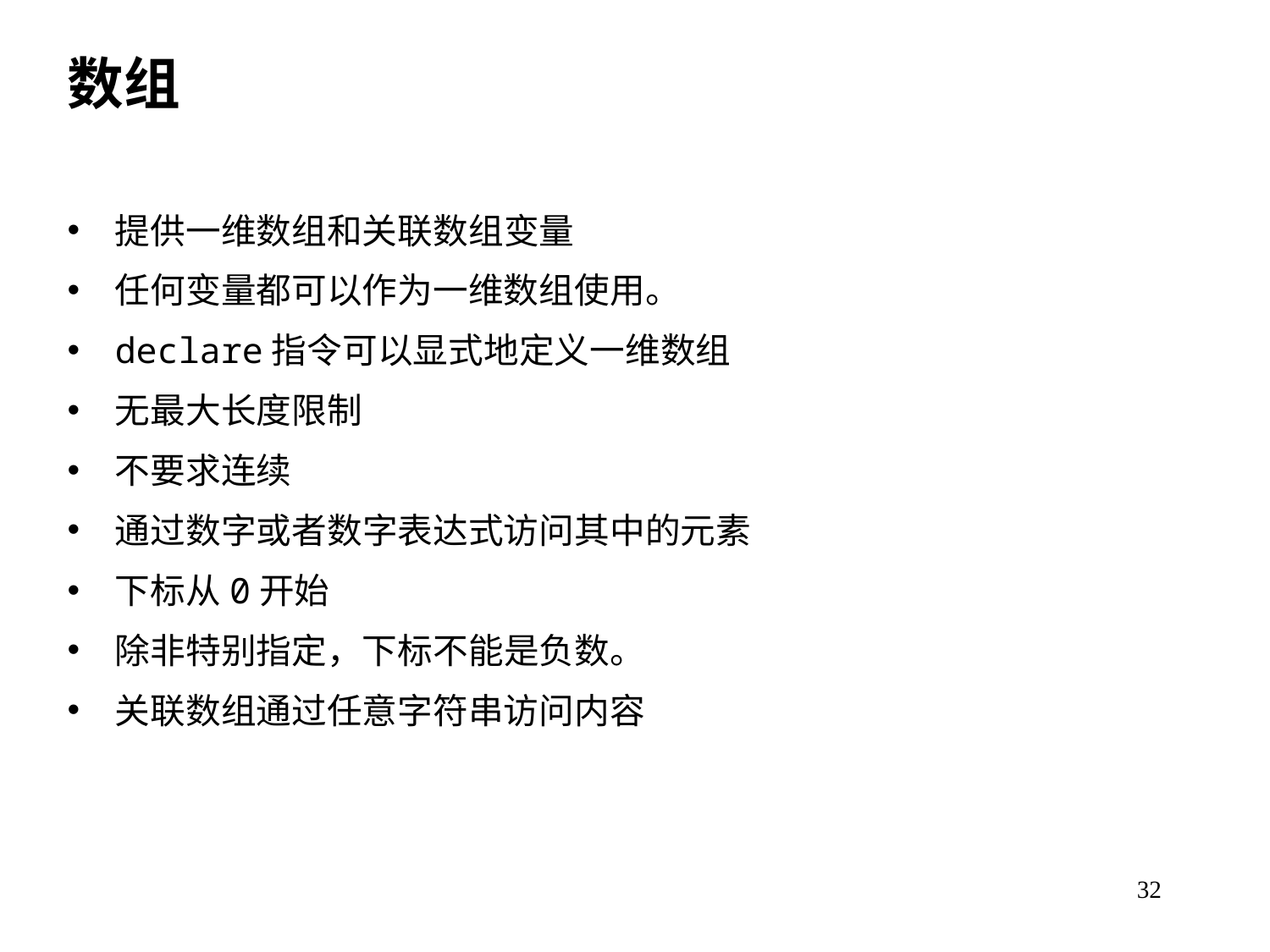

数组
提供一维数组和关联数组变量
任何变量都可以作为一维数组使用。
declare指令可以显式地定义一维数组
无最大长度限制
不要求连续
通过数字或者数字表达式访问其中的元素
下标从0开始
除非特别指定，下标不能是负数。
关联数组通过任意字符串访问内容
32